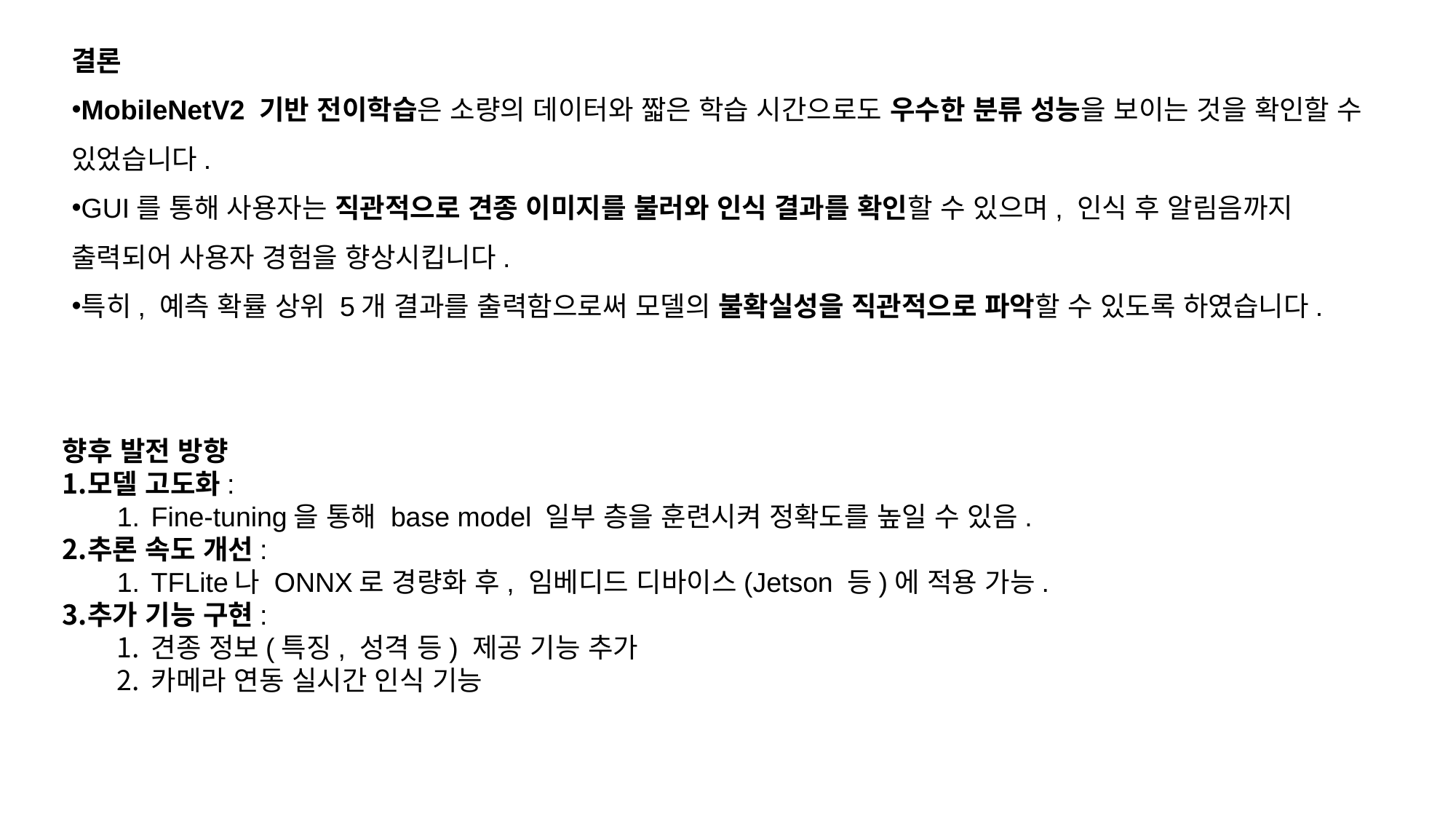

결론
MobileNetV2 기반 전이학습은 소량의 데이터와 짧은 학습 시간으로도 우수한 분류 성능을 보이는 것을 확인할 수 있었습니다.
GUI를 통해 사용자는 직관적으로 견종 이미지를 불러와 인식 결과를 확인할 수 있으며, 인식 후 알림음까지 출력되어 사용자 경험을 향상시킵니다.
특히, 예측 확률 상위 5개 결과를 출력함으로써 모델의 불확실성을 직관적으로 파악할 수 있도록 하였습니다.
향후 발전 방향
모델 고도화:
Fine-tuning을 통해 base model 일부 층을 훈련시켜 정확도를 높일 수 있음.
추론 속도 개선:
TFLite나 ONNX로 경량화 후, 임베디드 디바이스(Jetson 등)에 적용 가능.
추가 기능 구현:
견종 정보(특징, 성격 등) 제공 기능 추가
카메라 연동 실시간 인식 기능